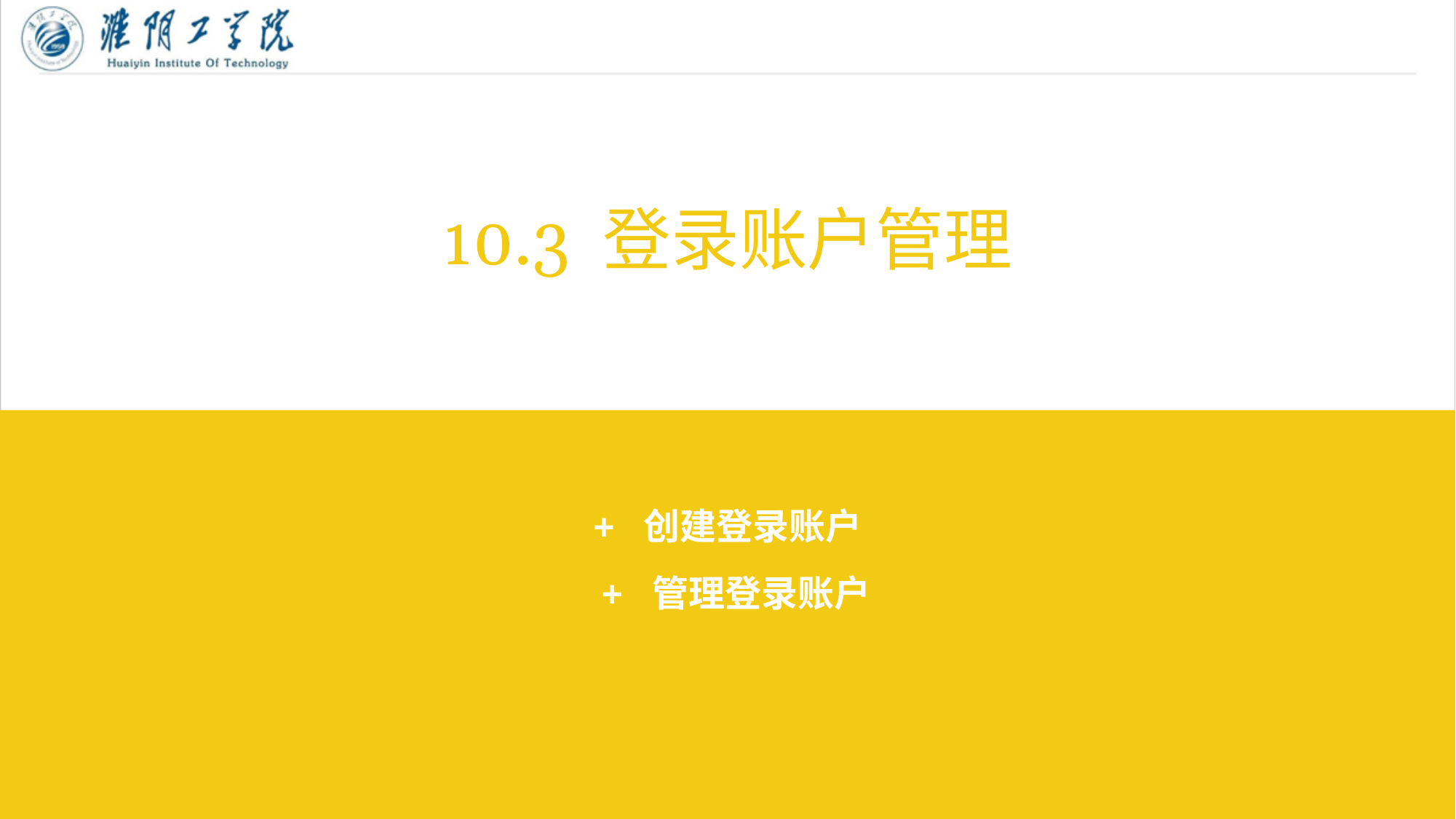

10.3 登录账户管理
+  创建登录账户
                                                          +  管理登录账户

7